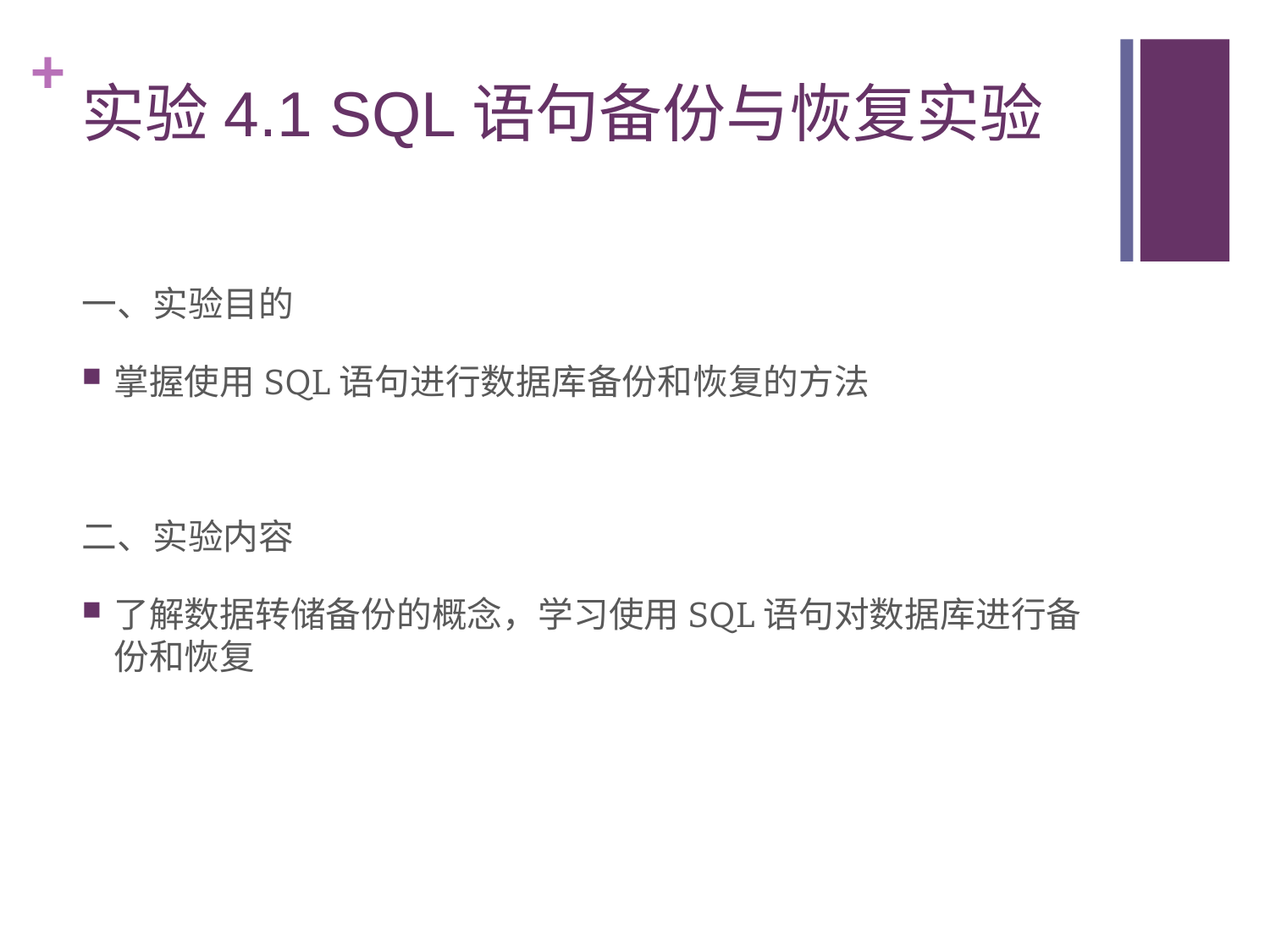

# 实验4.1 SQL语句备份与恢复实验
一、实验目的
掌握使用SQL语句进行数据库备份和恢复的方法

二、实验内容
了解数据转储备份的概念，学习使用SQL语句对数据库进行备份和恢复